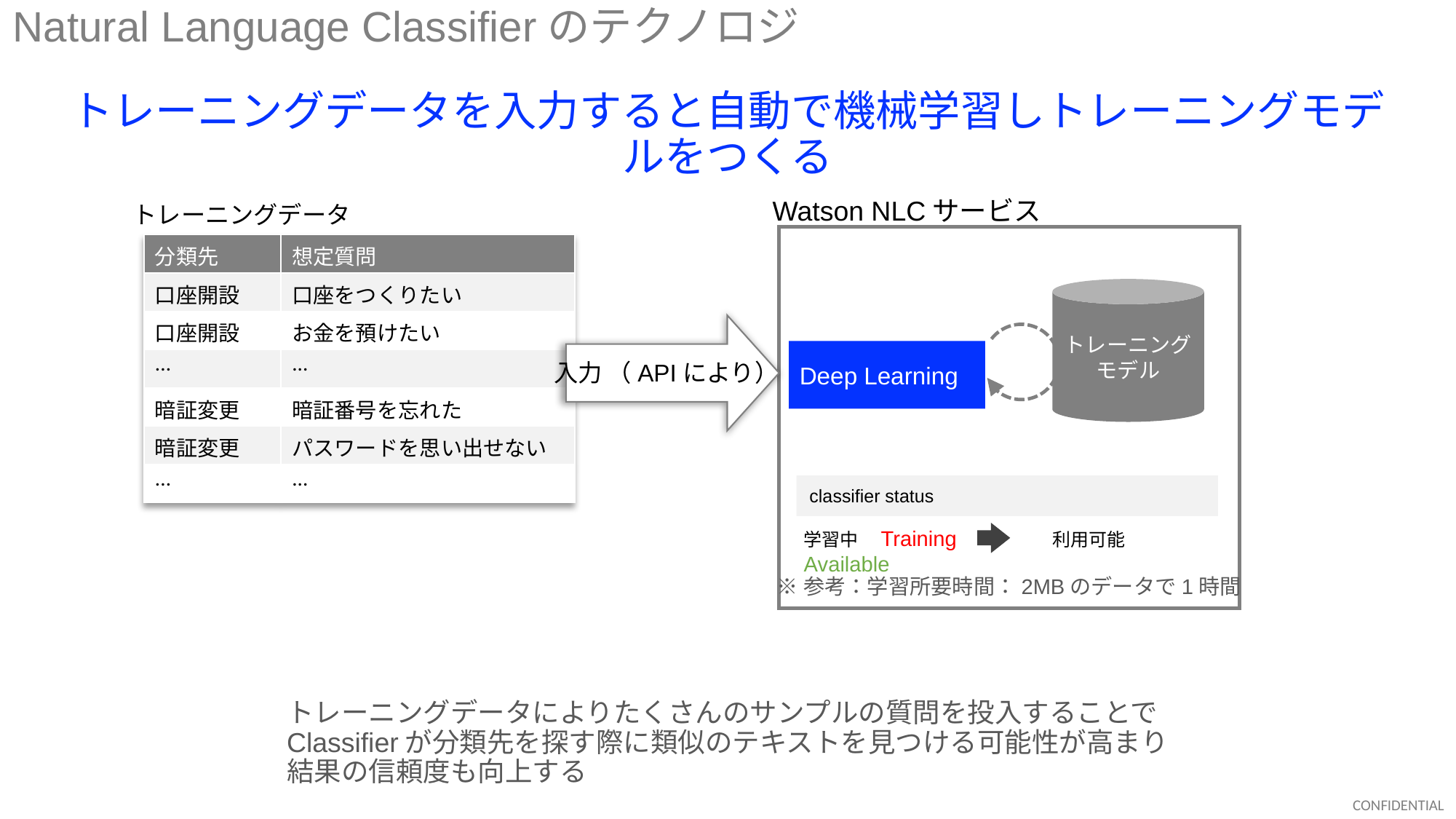

Natural Language Classifierのテクノロジ
トレーニングデータを入力すると自動で機械学習しトレーニングモデルをつくる
Watson NLCサービス
トレーニングデータ

| 分類先 | 想定質問 |
| --- | --- |
| 口座開設 | 口座をつくりたい |
| 口座開設 | お金を預けたい |
| ... | ... |
| 暗証変更 | 暗証番号を忘れた |
| 暗証変更 | パスワードを思い出せない |
| ... | ... |
トレーニング
モデル

入力 （APIにより）

Deep Learning

classifier status
学習中　Training　　　　　利用可能　Available

※参考：学習所要時間：2MBのデータで1時間
トレーニングデータによりたくさんのサンプルの質問を投入することで
Classifierが分類先を探す際に類似のテキストを見つける可能性が高まり
結果の信頼度も向上する
CONFIDENTIAL